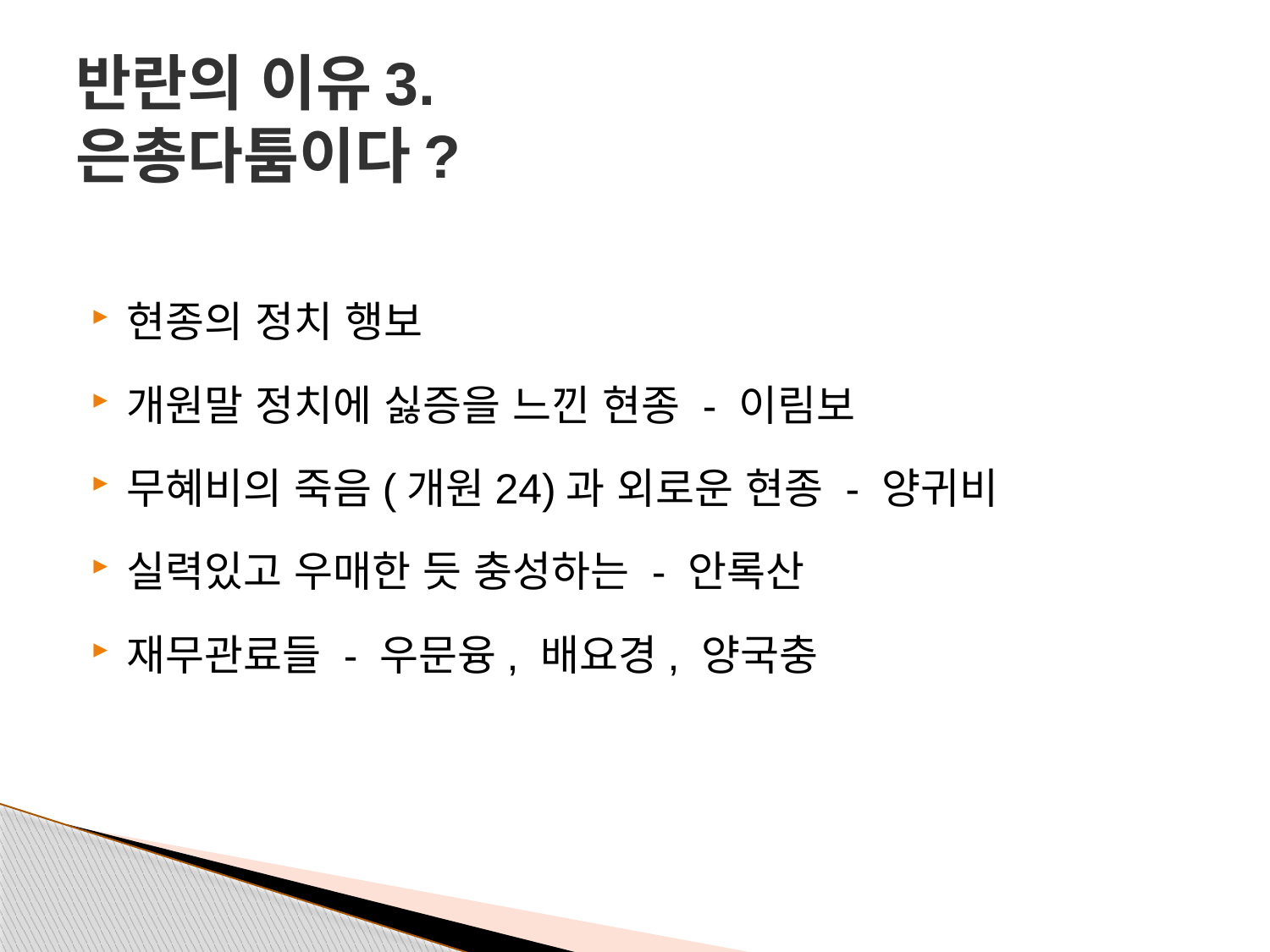

# 반란의 이유3. 은총다툼이다?

현종의 정치 행보
개원말 정치에 싫증을 느낀 현종 - 이림보
무혜비의 죽음(개원24)과 외로운 현종 - 양귀비
실력있고 우매한 듯 충성하는 - 안록산
재무관료들 - 우문융, 배요경, 양국충